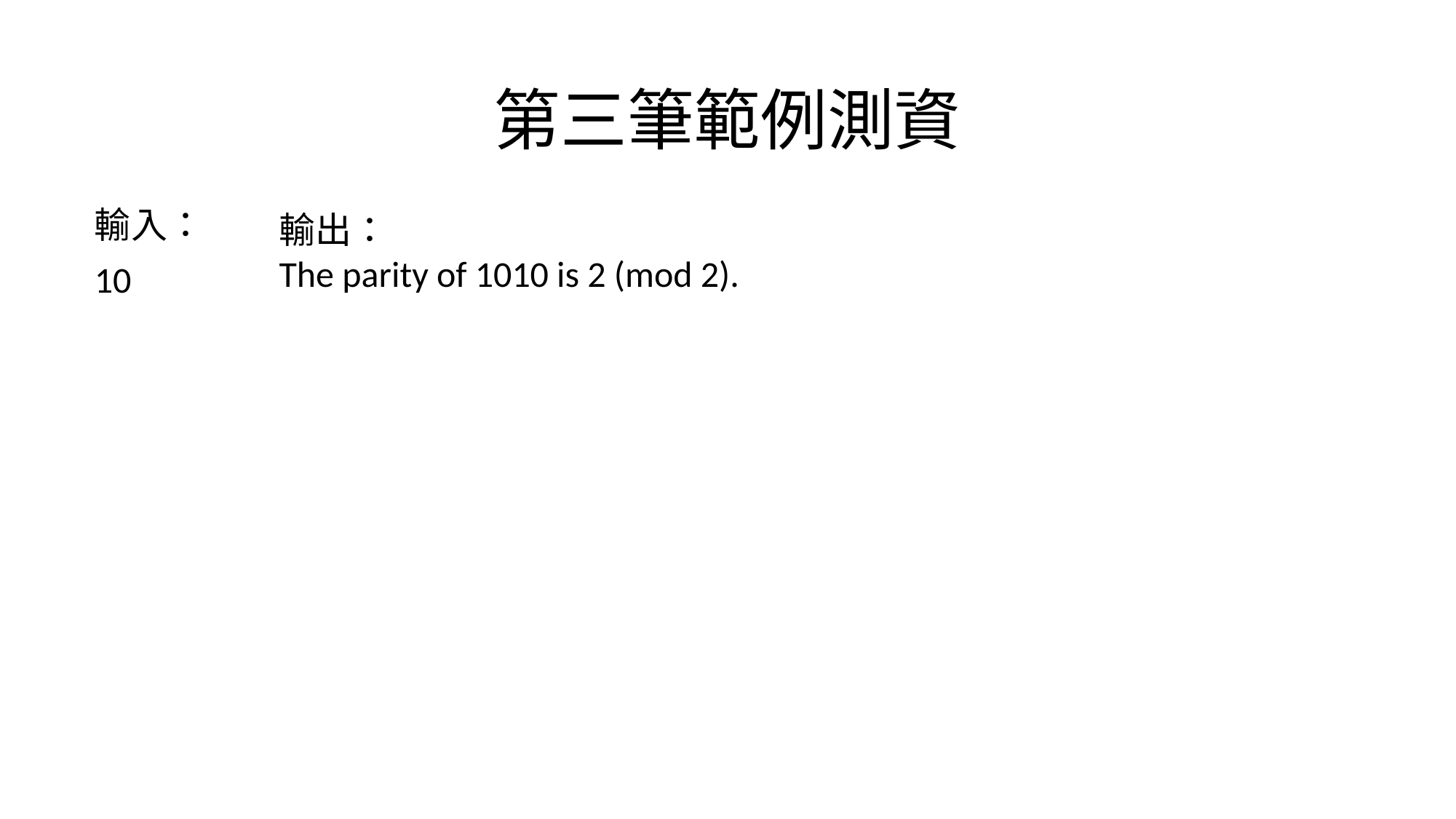

# 第三筆範例測資
輸入：
10

輸出：
The parity of 1010 is 2 (mod 2).